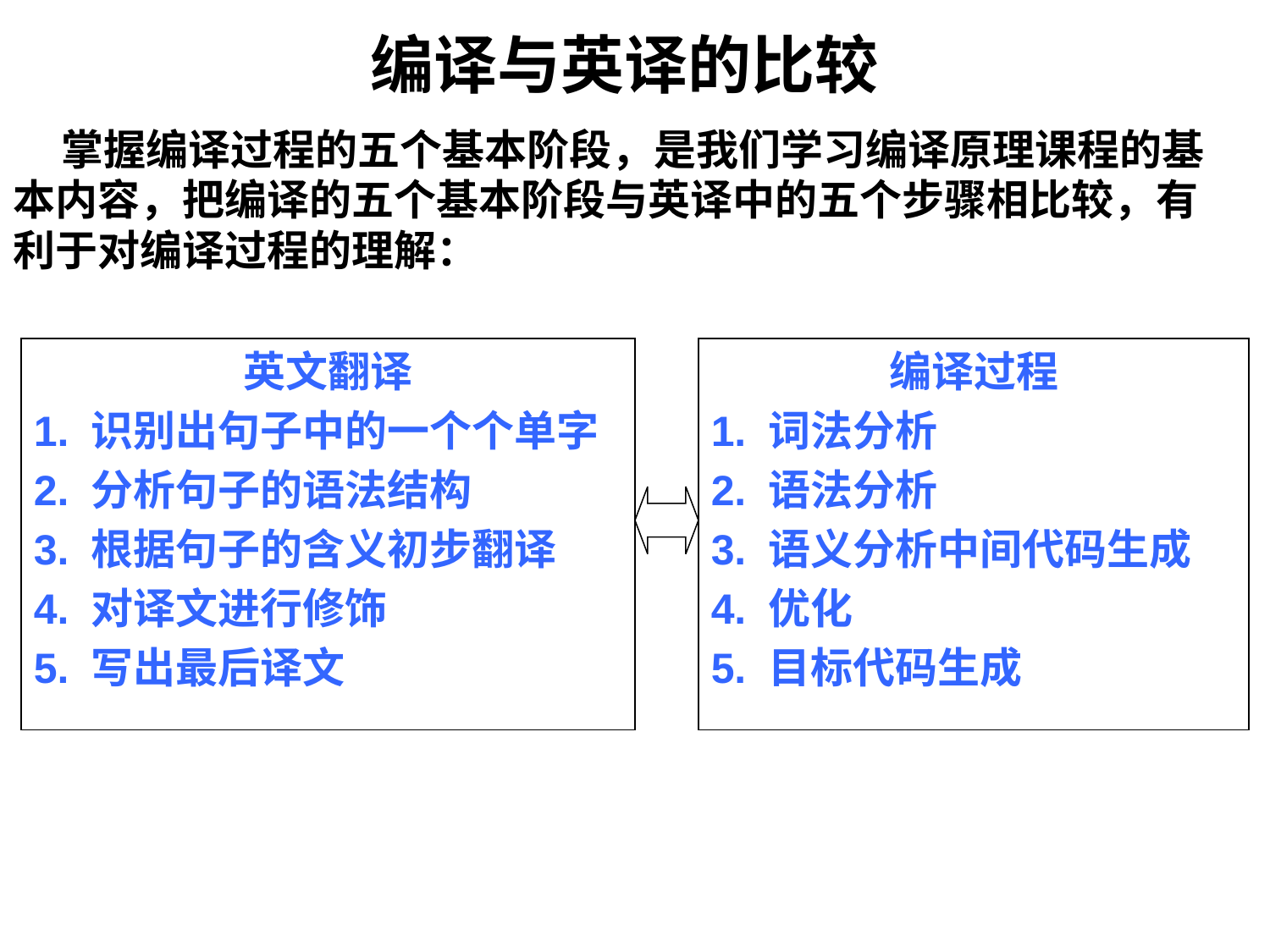

# 编译与英译的比较
    掌握编译过程的五个基本阶段，是我们学习编译原理课程的基本内容，把编译的五个基本阶段与英译中的五个步骤相比较，有利于对编译过程的理解：
英文翻译
1. 识别出句子中的一个个单字
2. 分析句子的语法结构
3. 根据句子的含义初步翻译
4. 对译文进行修饰
5. 写出最后译文
编译过程
1. 词法分析
2. 语法分析
3. 语义分析中间代码生成
4. 优化
5. 目标代码生成